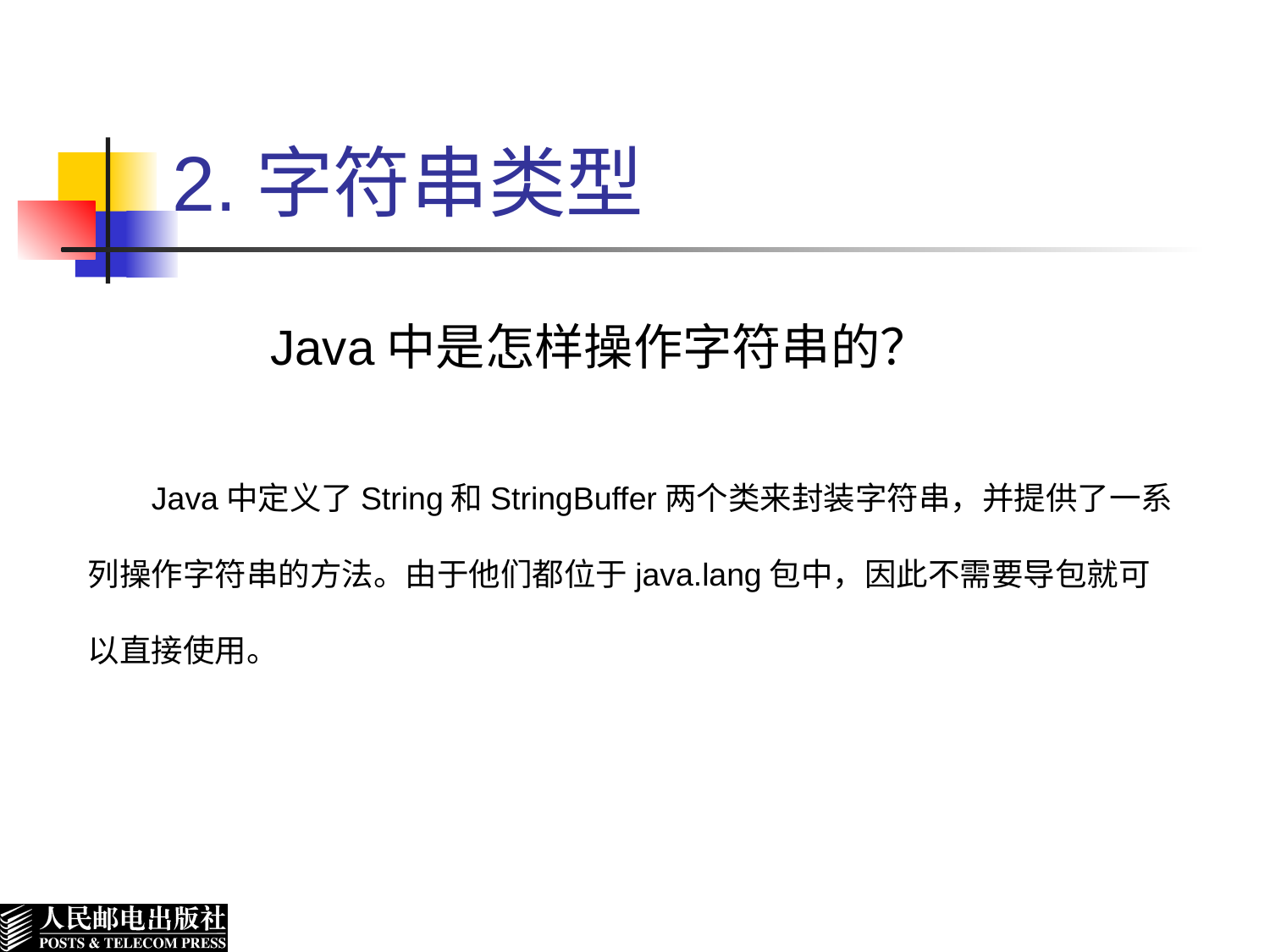

# 2.字符串类型

Java中是怎样操作字符串的？
Java中定义了String和StringBuffer两个类来封装字符串，并提供了一系列操作字符串的方法。由于他们都位于java.lang包中，因此不需要导包就可以直接使用。